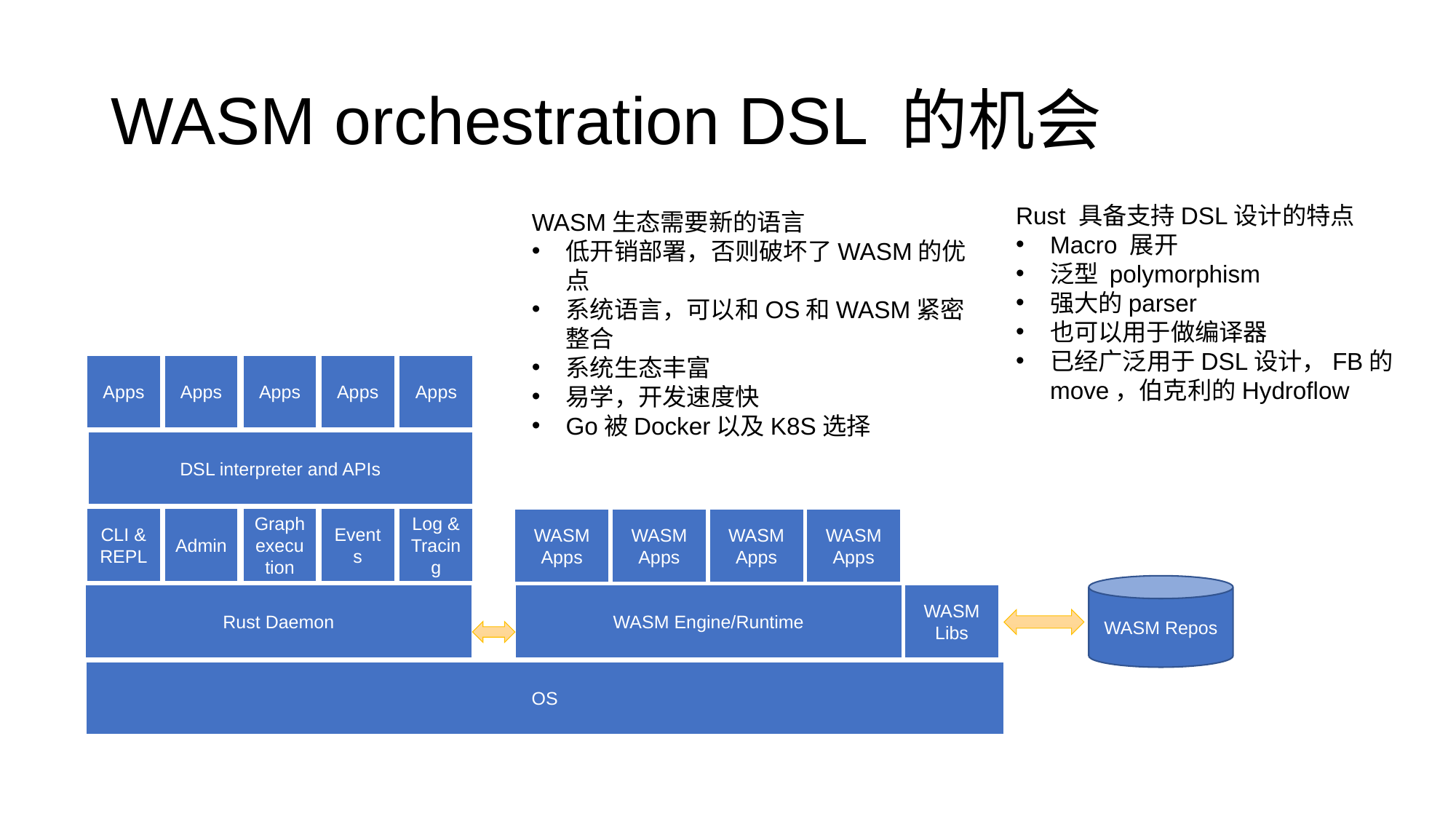

# WASM orchestration DSL 的机会
Rust 具备支持DSL设计的特点
Macro 展开
泛型 polymorphism
强大的parser
也可以用于做编译器
已经广泛用于DSL设计，FB的move，伯克利的Hydroflow
WASM生态需要新的语言
低开销部署，否则破坏了WASM的优点
系统语言，可以和OS和WASM紧密整合
系统生态丰富
易学，开发速度快
Go被Docker以及K8S选择
Apps
Apps
Apps
Apps
Apps
DSL interpreter and APIs
CLI & REPL
Admin
Graph execution
Events
Log & Tracing
WASM Apps
WASM Apps
WASM Apps
WASM Apps
WASM Repos
Rust Daemon
WASM Engine/Runtime
WASM Libs

OS